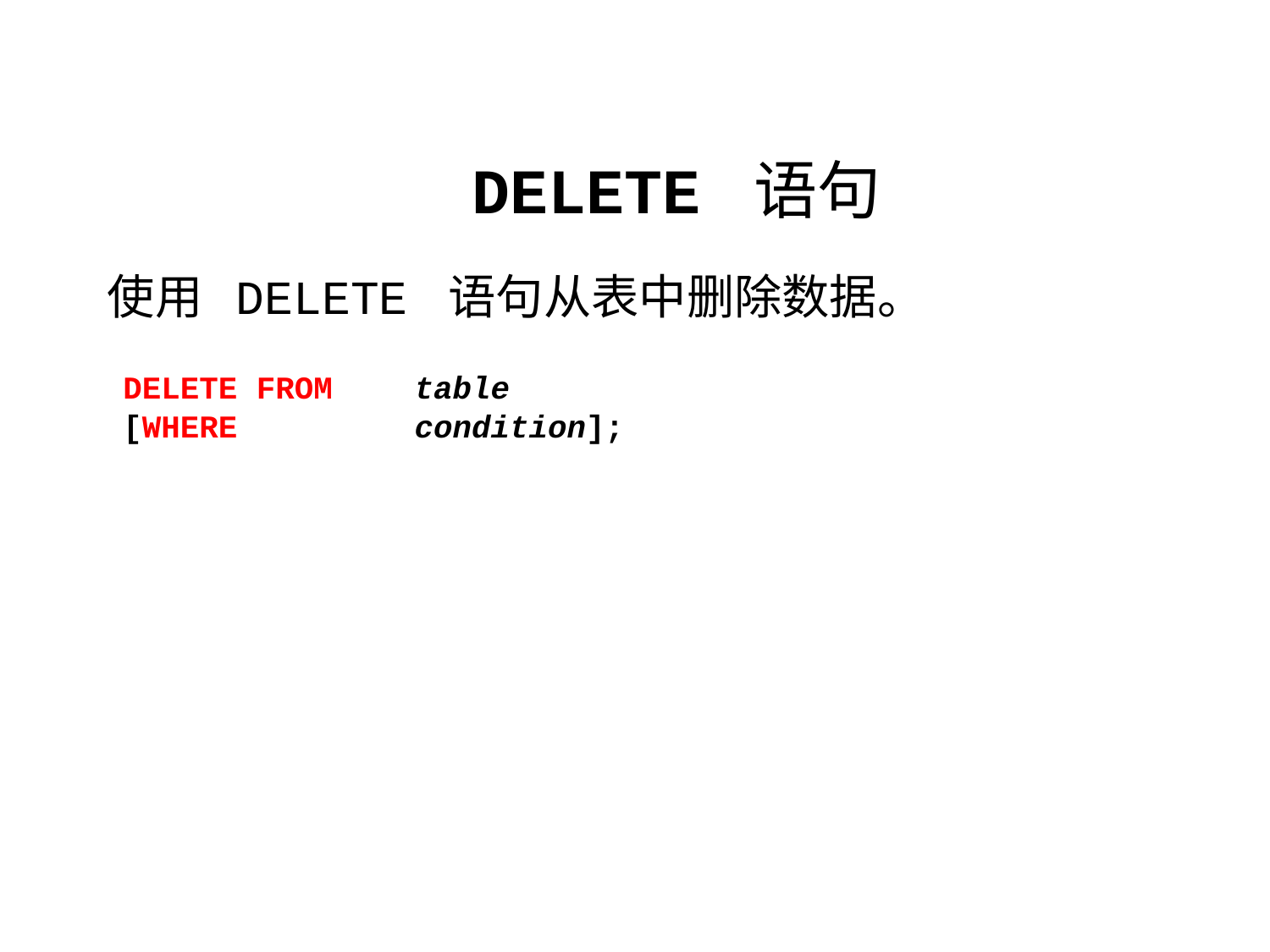

DELETE 语句
使用 DELETE 语句从表中删除数据。
DELETE FROM
[WHERE
table
condition];